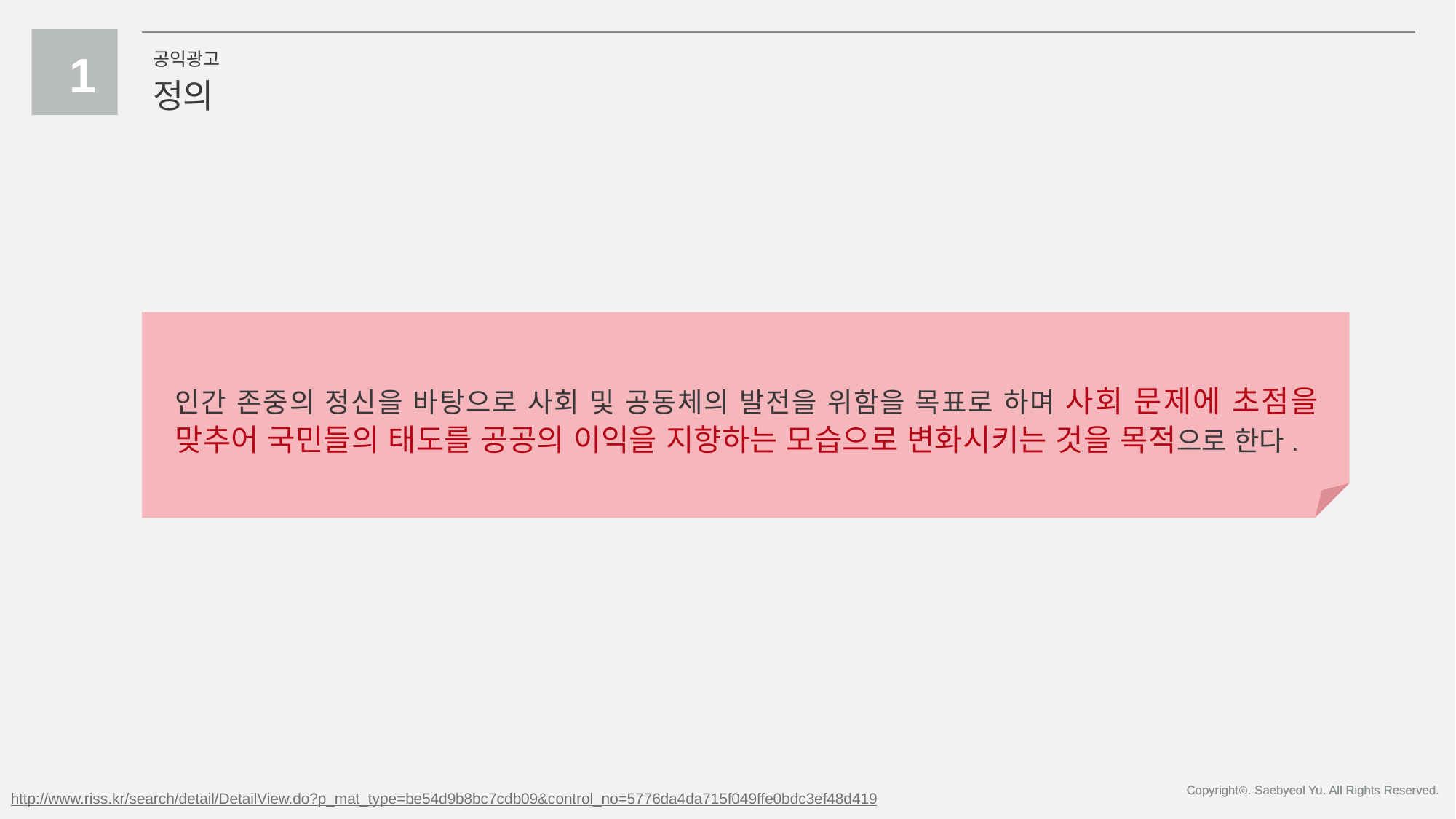

1
공익광고
정의

인간 존중의 정신을 바탕으로 사회 및 공동체의 발전을 위함을 목표로 하며 사회 문제에 초점을 맞추어 국민들의 태도를 공공의 이익을 지향하는 모습으로 변화시키는 것을 목적으로 한다.
Copyrightⓒ. Saebyeol Yu. All Rights Reserved.
http://www.riss.kr/search/detail/DetailView.do?p_mat_type=be54d9b8bc7cdb09&control_no=5776da4da715f049ffe0bdc3ef48d419